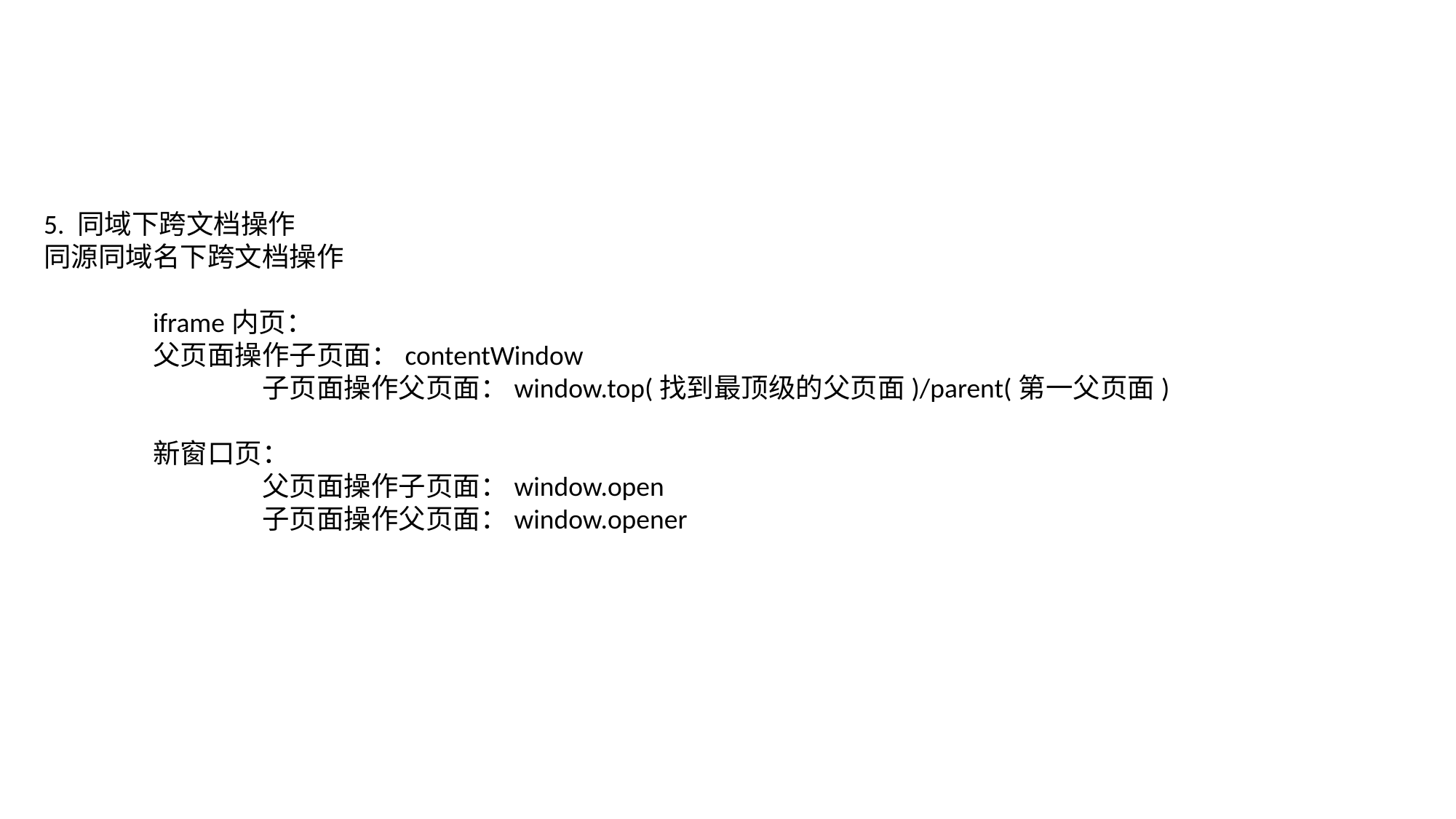

5. 同域下跨文档操作
同源同域名下跨文档操作

	iframe内页：
父页面操作子页面：contentWindow
	子页面操作父页面：window.top(找到最顶级的父页面)/parent(第一父页面)

新窗口页：
	父页面操作子页面：window.open
	子页面操作父页面：window.opener